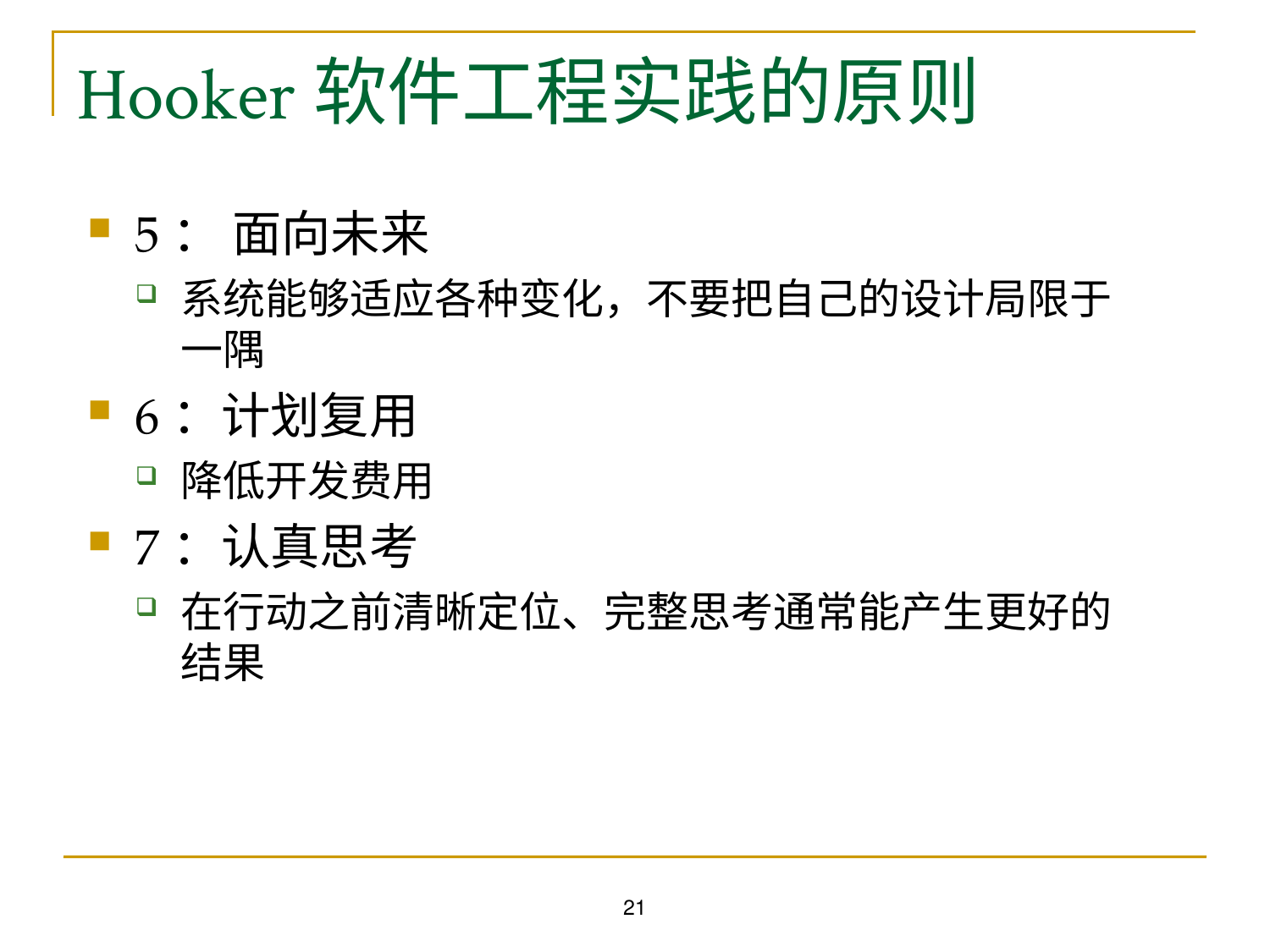

# Hooker软件工程实践的原则
5： 面向未来
系统能够适应各种变化，不要把自己的设计局限于一隅
6：计划复用
降低开发费用
7：认真思考
在行动之前清晰定位、完整思考通常能产生更好的结果
21